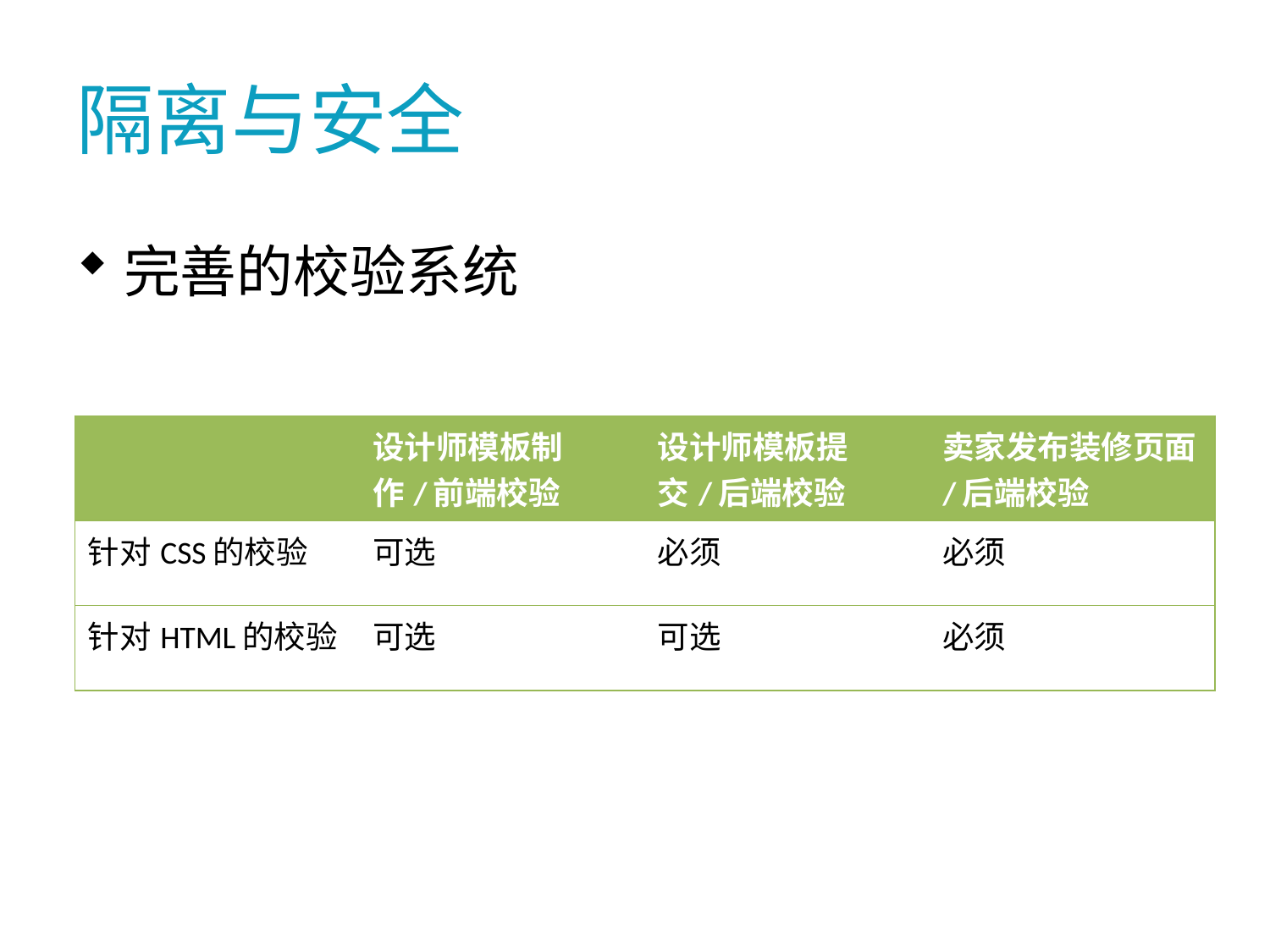

# 隔离与安全
完善的校验系统
|  | 设计师模板制作/前端校验 | 设计师模板提交/后端校验 | 卖家发布装修页面/后端校验 |
| --- | --- | --- | --- |
| 针对CSS的校验 | 可选 | 必须 | 必须 |
| 针对HTML的校验 | 可选 | 可选 | 必须 |